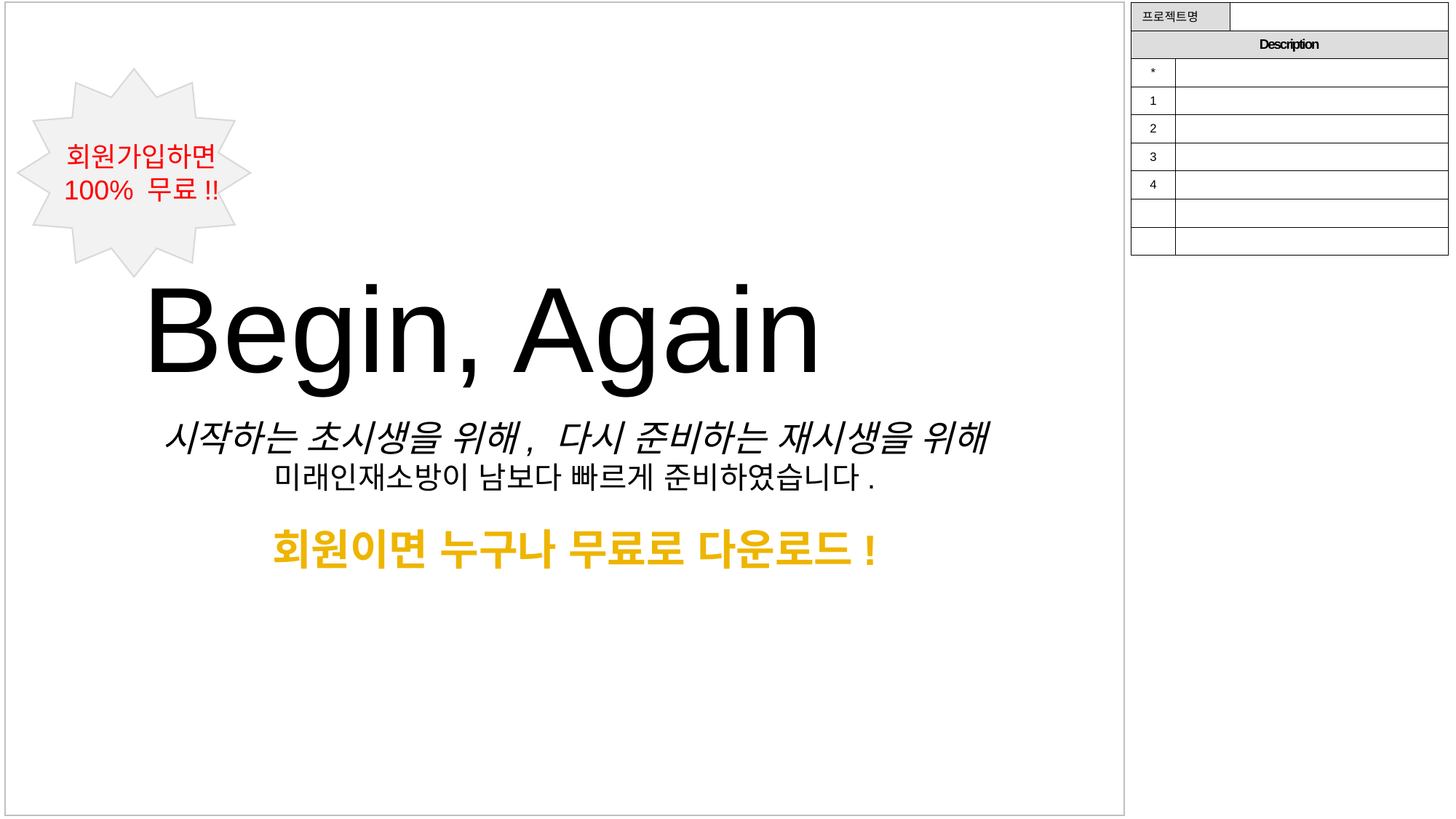

| 프로젝트명 |  |  |
| --- | --- | --- |
| Description |  |  |
| \* |  |  |
| 1 |  |  |
| 2 |  |  |
| 3 |  |  |
| 4 |  |  |
|  |  |  |
|  |  |  |

회원가입하면
100% 무료!!
Begin, Again
시작하는 초시생을 위해, 다시 준비하는 재시생을 위해
미래인재소방이 남보다 빠르게 준비하였습니다.
회원이면 누구나 무료로 다운로드!